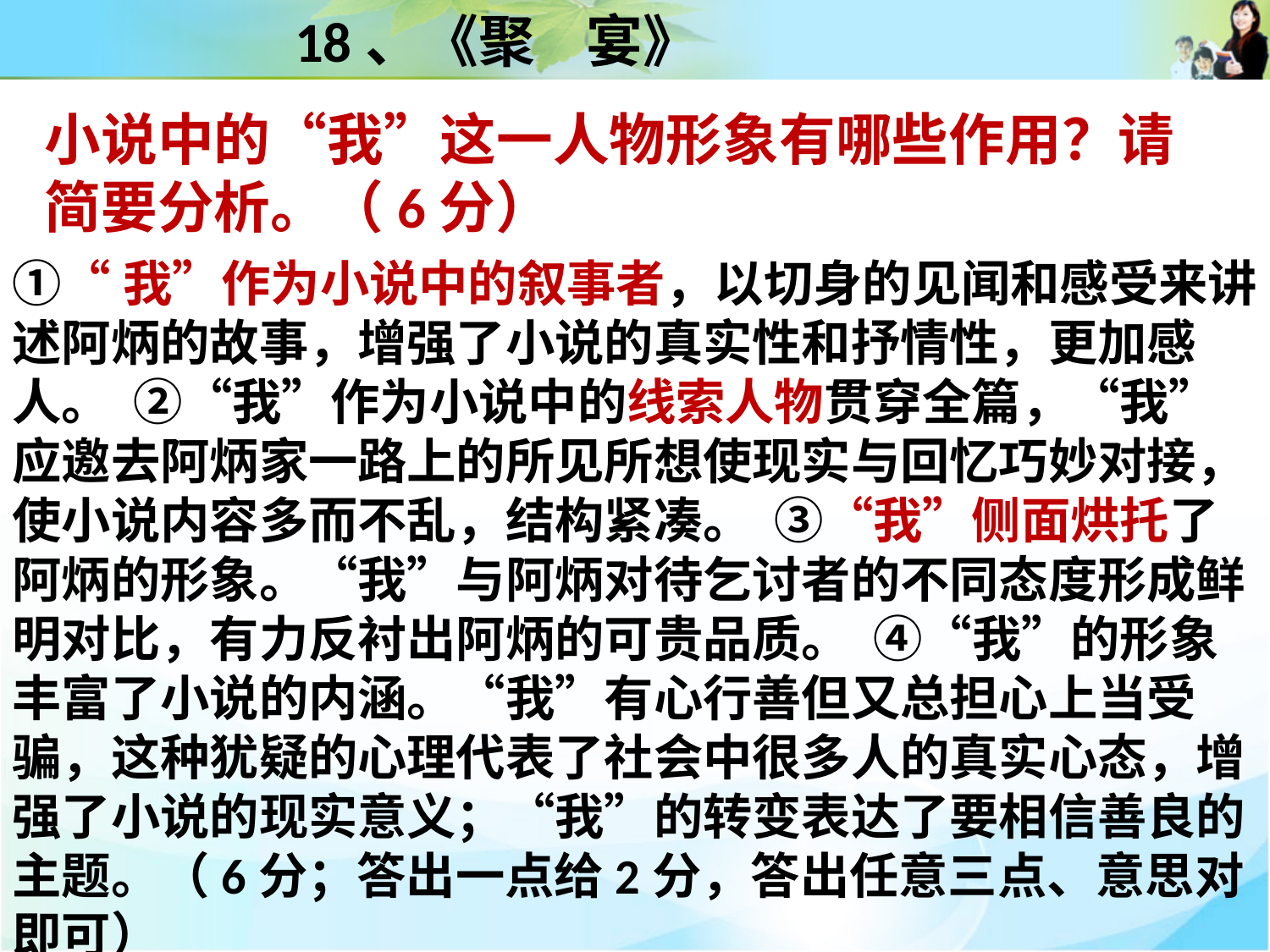

18、《聚    宴》
小说中的“我”这一人物形象有哪些作用？请简要分析。（6分）
①“我”作为小说中的叙事者，以切身的见闻和感受来讲述阿炳的故事，增强了小说的真实性和抒情性，更加感人。  ②“我”作为小说中的线索人物贯穿全篇，“我”应邀去阿炳家一路上的所见所想使现实与回忆巧妙对接，使小说内容多而不乱，结构紧凑。  ③“我”侧面烘托了阿炳的形象。“我”与阿炳对待乞讨者的不同态度形成鲜明对比，有力反衬出阿炳的可贵品质。  ④“我”的形象丰富了小说的内涵。“我”有心行善但又总担心上当受骗，这种犹疑的心理代表了社会中很多人的真实心态，增强了小说的现实意义；“我”的转变表达了要相信善良的主题。（6分；答出一点给2分，答出任意三点、意思对即可）